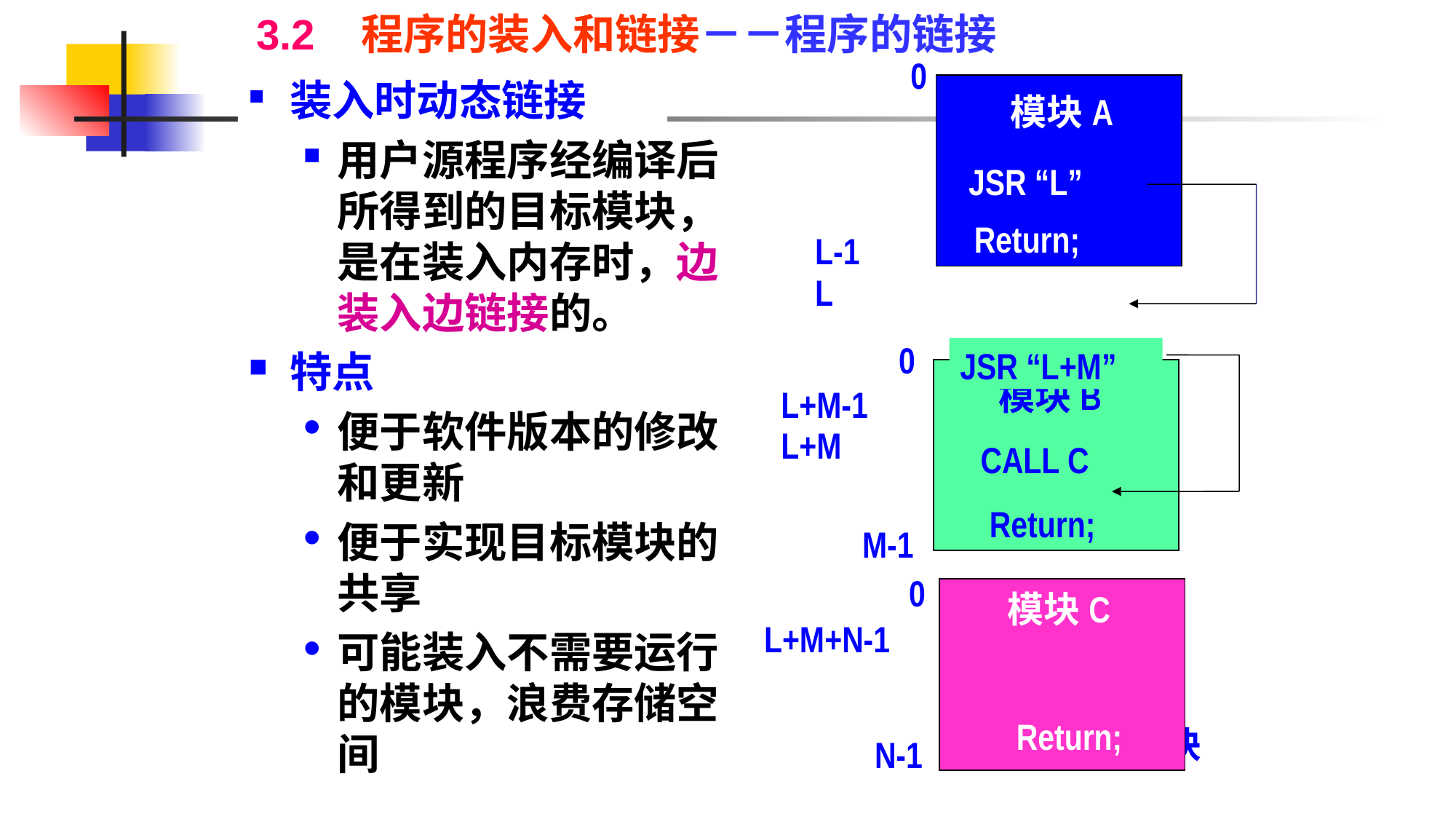

3.2   程序的装入和链接－－程序的链接
0

模块A
CALL B ；
Return;
L-1
0

模块A
CALL B ；
Return;
L-1

装入时动态链接
用户源程序经编译后所得到的目标模块，是在装入内存时，边装入边链接的。
特点
便于软件版本的修改和更新
便于实现目标模块的共享
可能装入不需要运行的模块，浪费存储空间
JSR “L”

L-1
L
0

模块B
CALL C
Return;
M-1
0

模块B
CALL C
Return;
M-1
JSR “L+M”

L+M-1
L+M
L+M-1
0
模块C
Return;
N-1

0
模块C
Return;
N-1

L+M+N-1
(b) 装入模块
(a) 目标模块